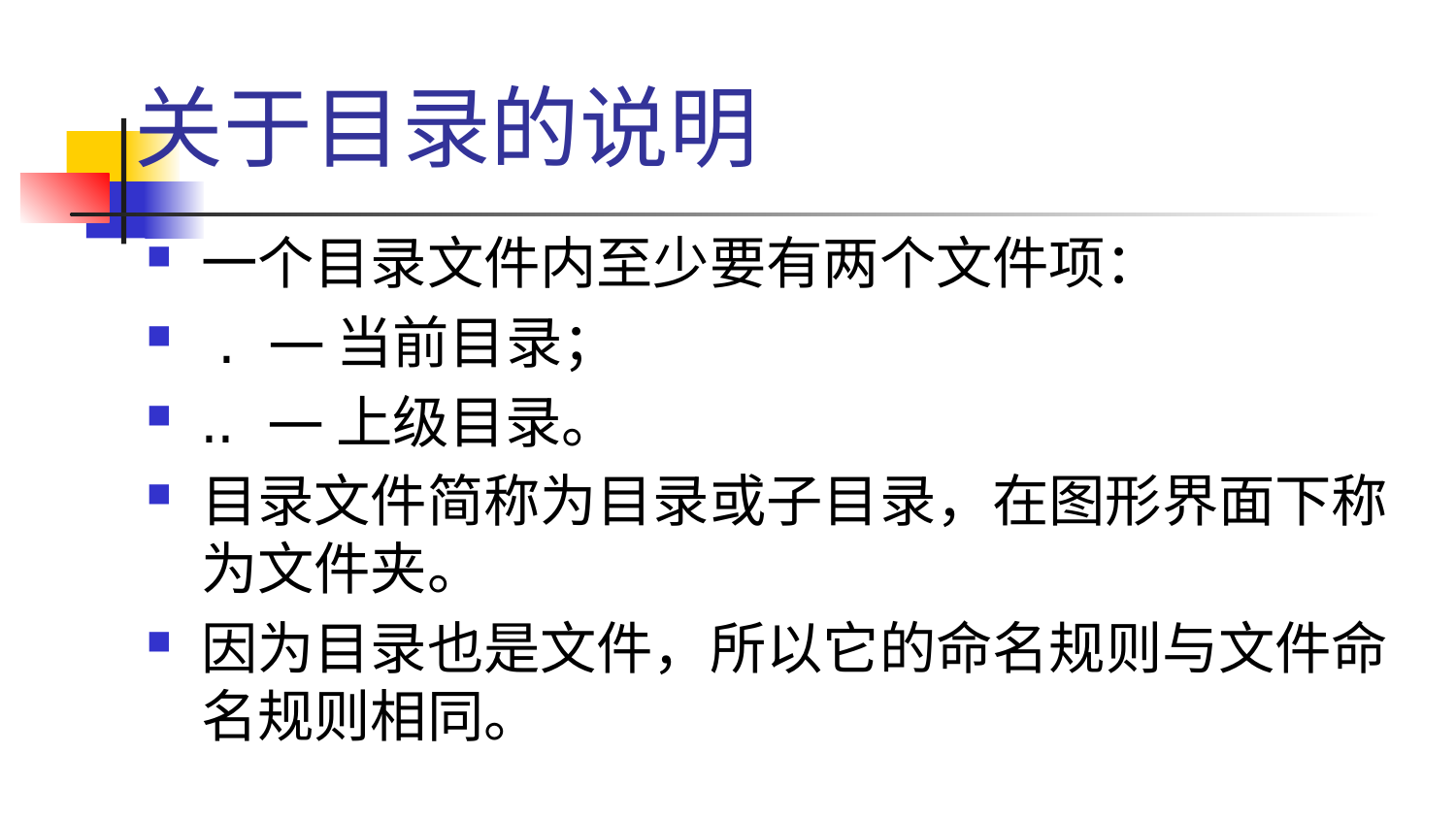

# 关于目录的说明
一个目录文件内至少要有两个文件项：
 .  —当前目录；
..  —上级目录。
目录文件简称为目录或子目录，在图形界面下称为文件夹。
因为目录也是文件，所以它的命名规则与文件命名规则相同。